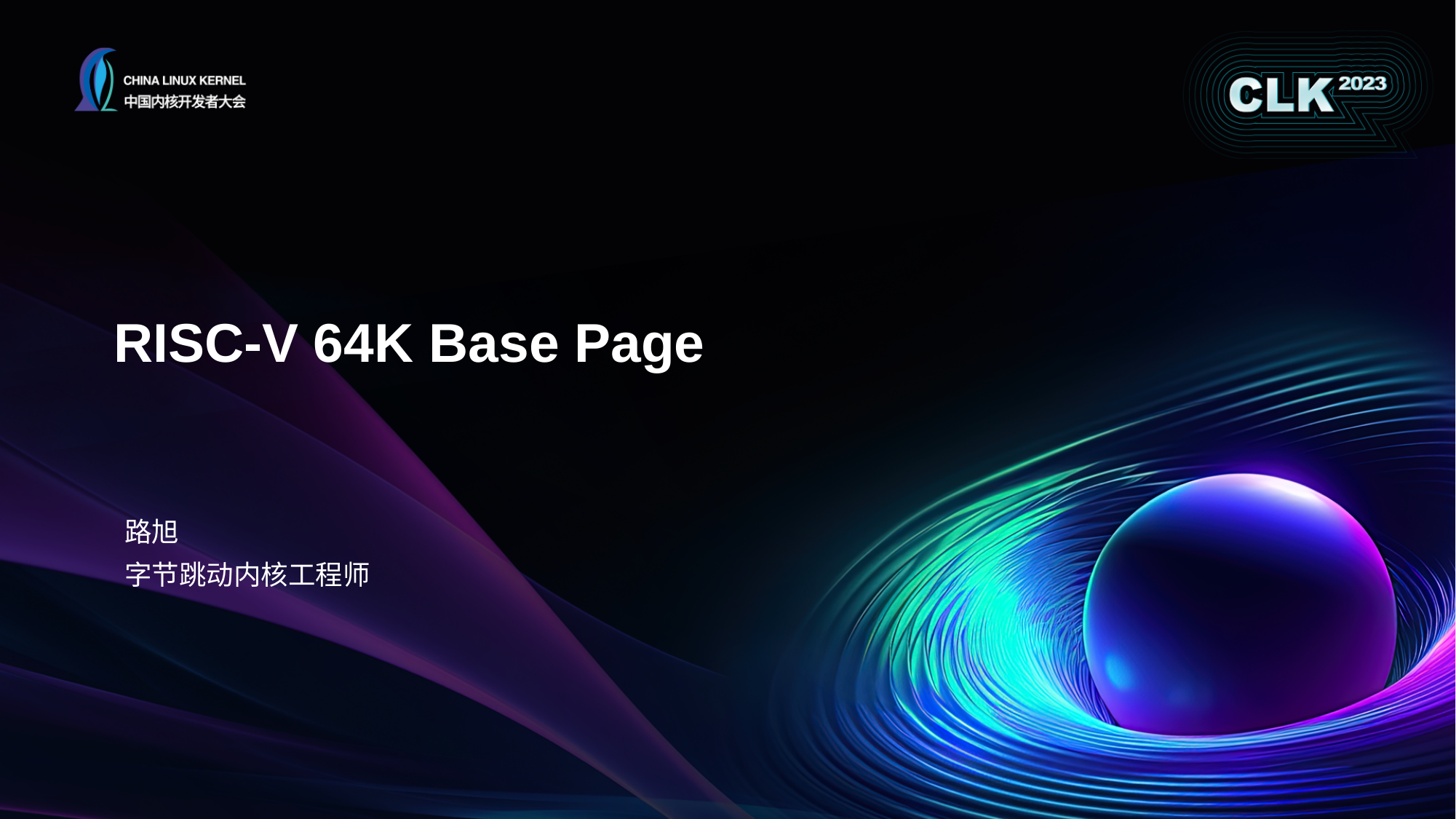

# RISC-V 64K Base Page
路旭
字节跳动内核工程师